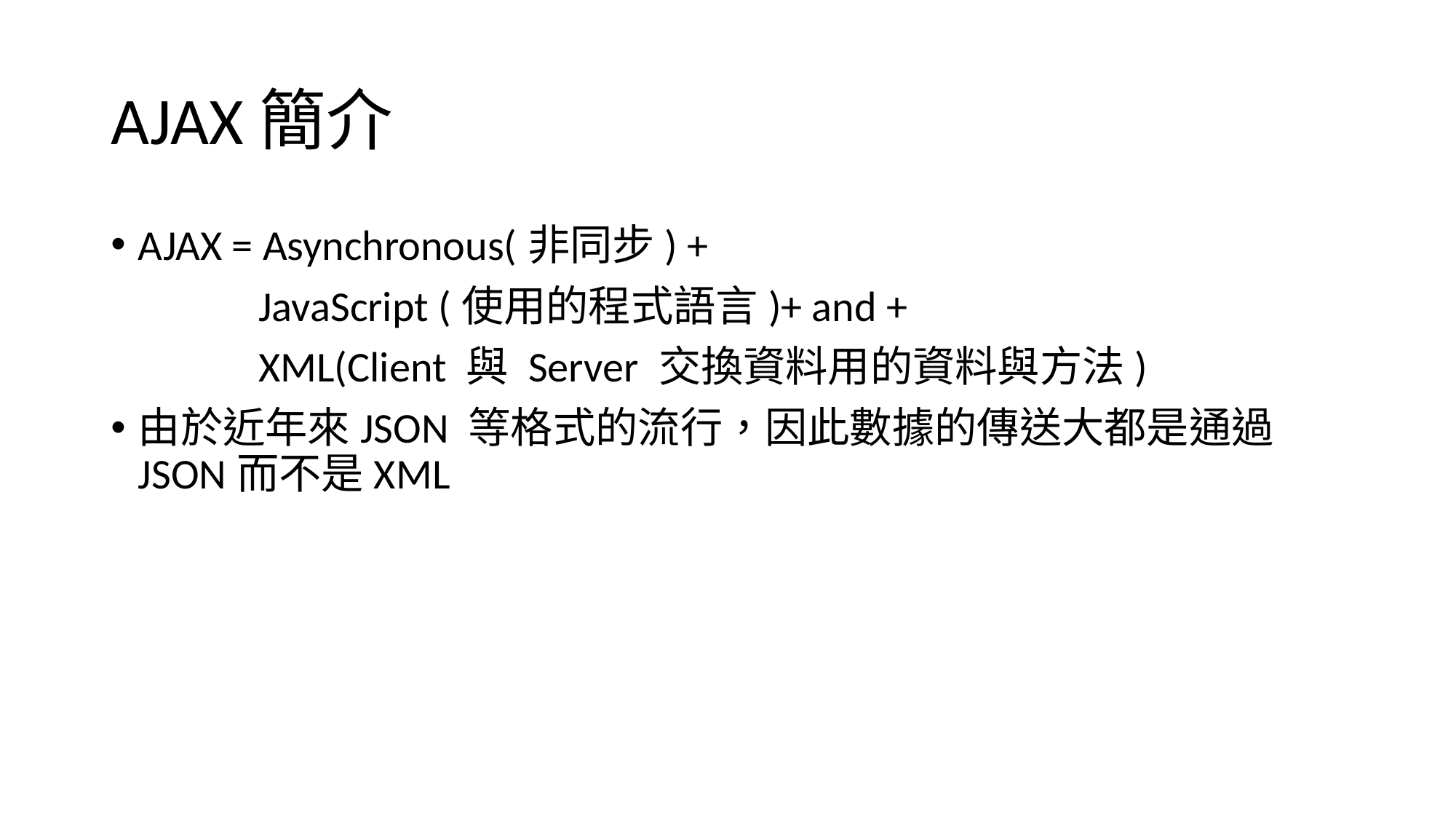

# AJAX簡介
AJAX = Asynchronous(非同步) +
	    JavaScript (使用的程式語言)+ and +
	    XML(Client 與 Server 交換資料用的資料與方法)
由於近年來JSON 等格式的流行，因此數據的傳送大都是通過JSON而不是XML